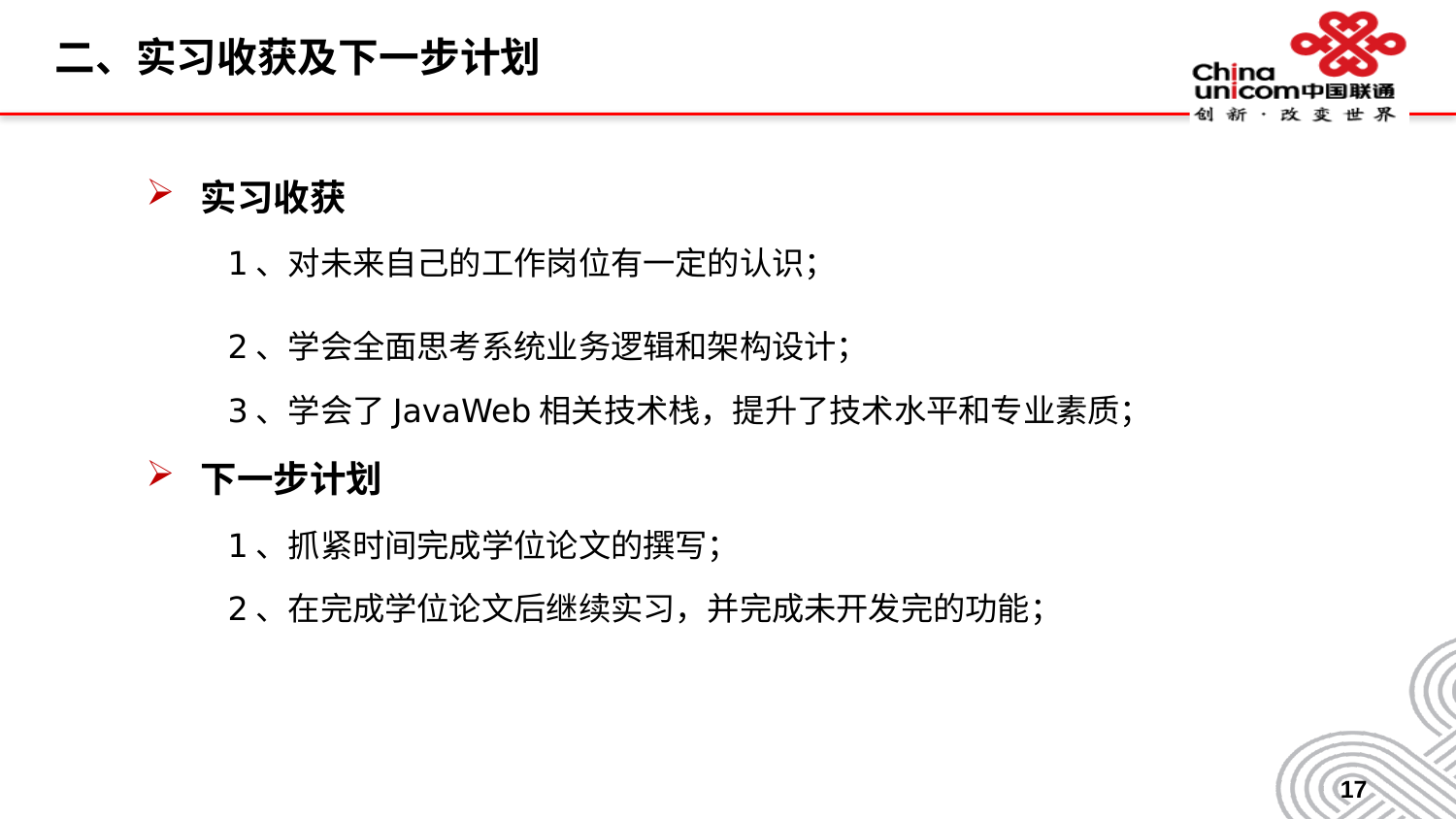

# 二、实习收获及下一步计划
实习收获
        1、对未来自己的工作岗位有一定的认识；
        2、学会全面思考系统业务逻辑和架构设计；
        3、学会了JavaWeb相关技术栈，提升了技术水平和专业素质；
下一步计划
        1、抓紧时间完成学位论文的撰写；
        2、在完成学位论文后继续实习，并完成未开发完的功能；

17